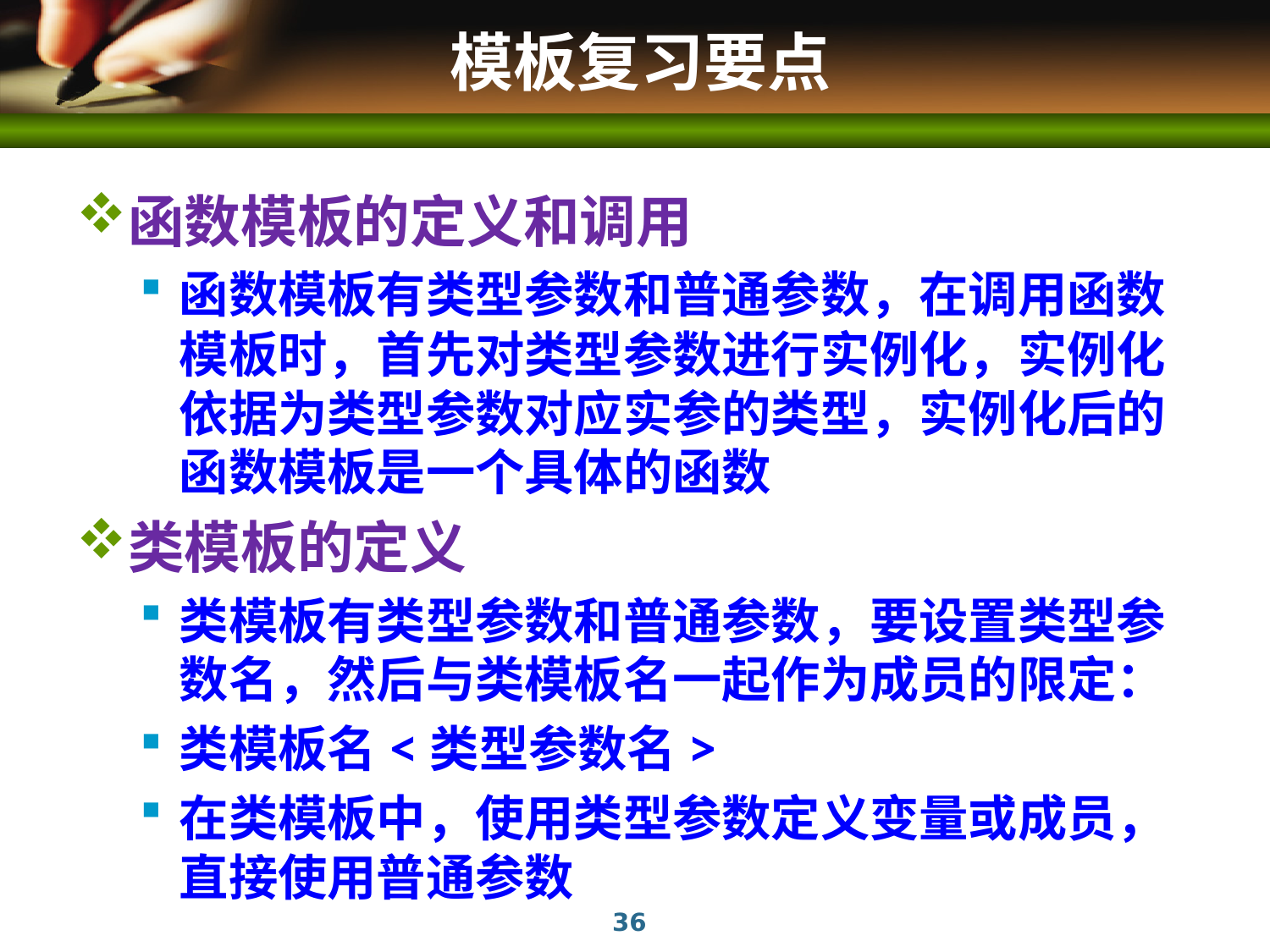

# 模板复习要点
函数模板的定义和调用
函数模板有类型参数和普通参数，在调用函数模板时，首先对类型参数进行实例化，实例化依据为类型参数对应实参的类型，实例化后的函数模板是一个具体的函数
类模板的定义
类模板有类型参数和普通参数，要设置类型参数名，然后与类模板名一起作为成员的限定：
类模板名<类型参数名>
在类模板中，使用类型参数定义变量或成员，直接使用普通参数
36